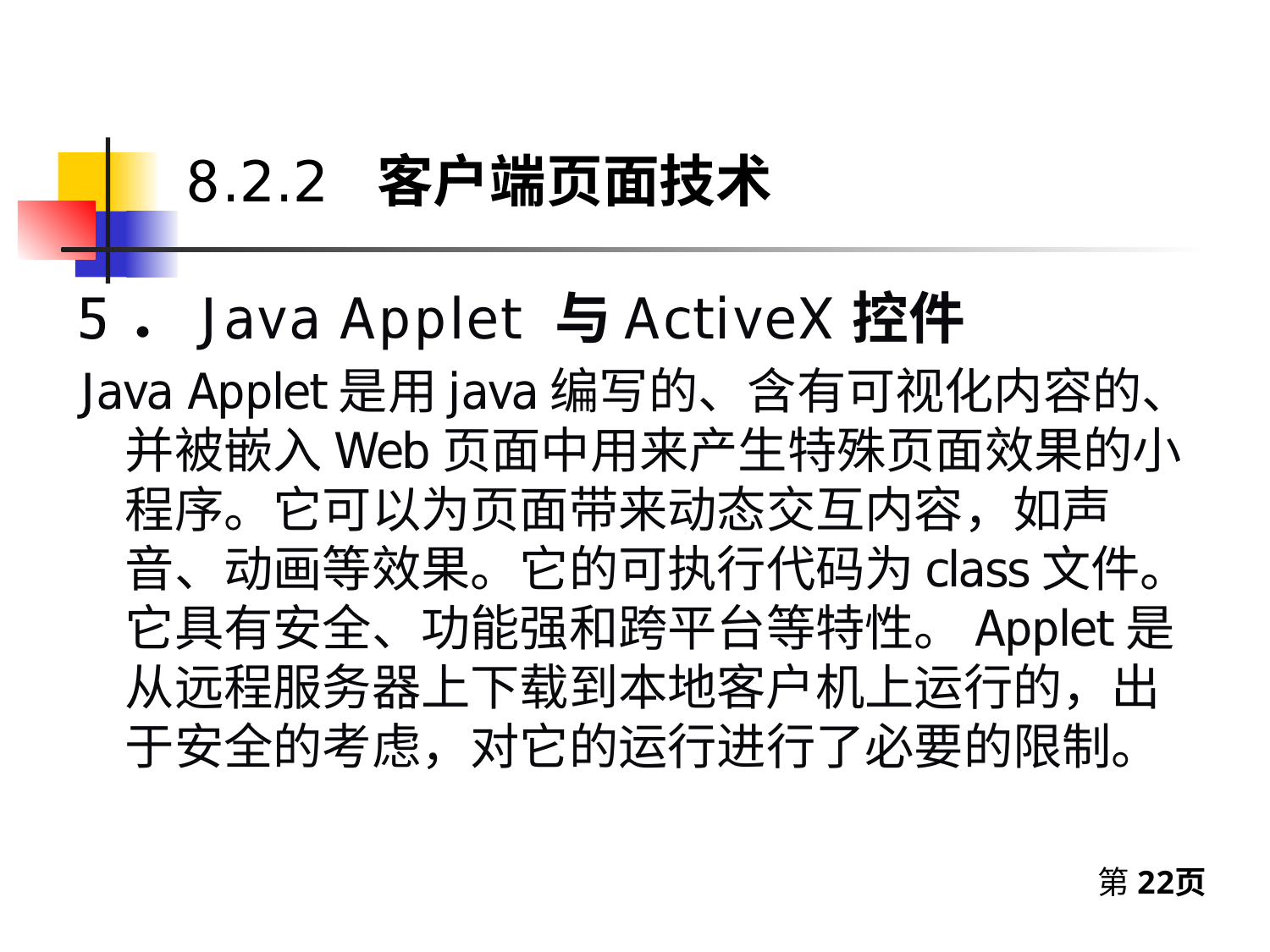

8.2.2  客户端页面技术
5．Java Applet 与ActiveX控件
Java Applet是用java编写的、含有可视化内容的、并被嵌入Web页面中用来产生特殊页面效果的小程序。它可以为页面带来动态交互内容，如声音、动画等效果。它的可执行代码为class文件。它具有安全、功能强和跨平台等特性。Applet是从远程服务器上下载到本地客户机上运行的，出于安全的考虑，对它的运行进行了必要的限制。